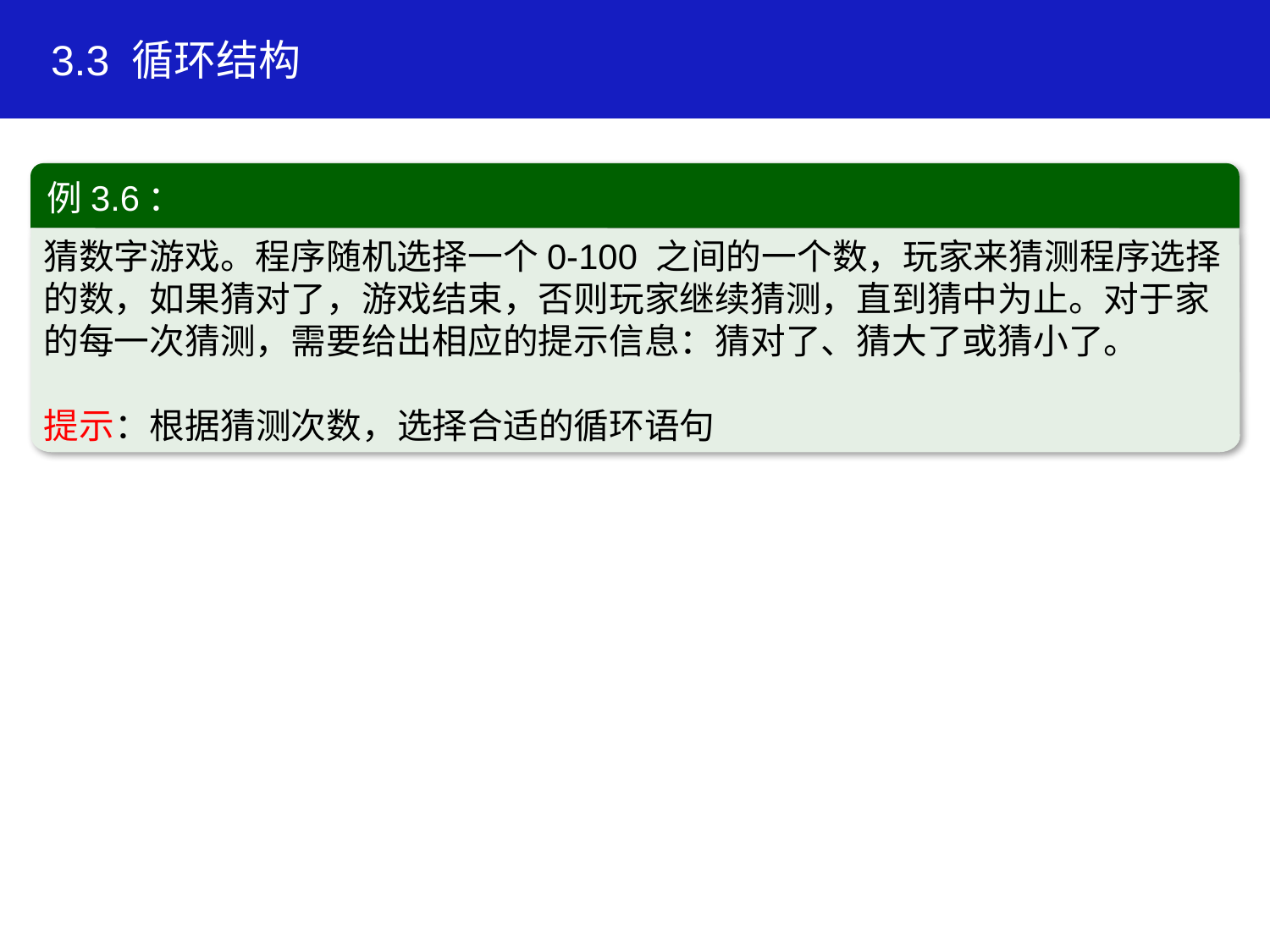

# 3.3 循环结构
例3.6：
猜数字游戏。程序随机选择一个0-100 之间的一个数，玩家来猜测程序选择
的数，如果猜对了，游戏结束，否则玩家继续猜测，直到猜中为止。对于家的每一次猜测，需要给出相应的提示信息：猜对了、猜大了或猜小了。

提示：根据猜测次数，选择合适的循环语句
42